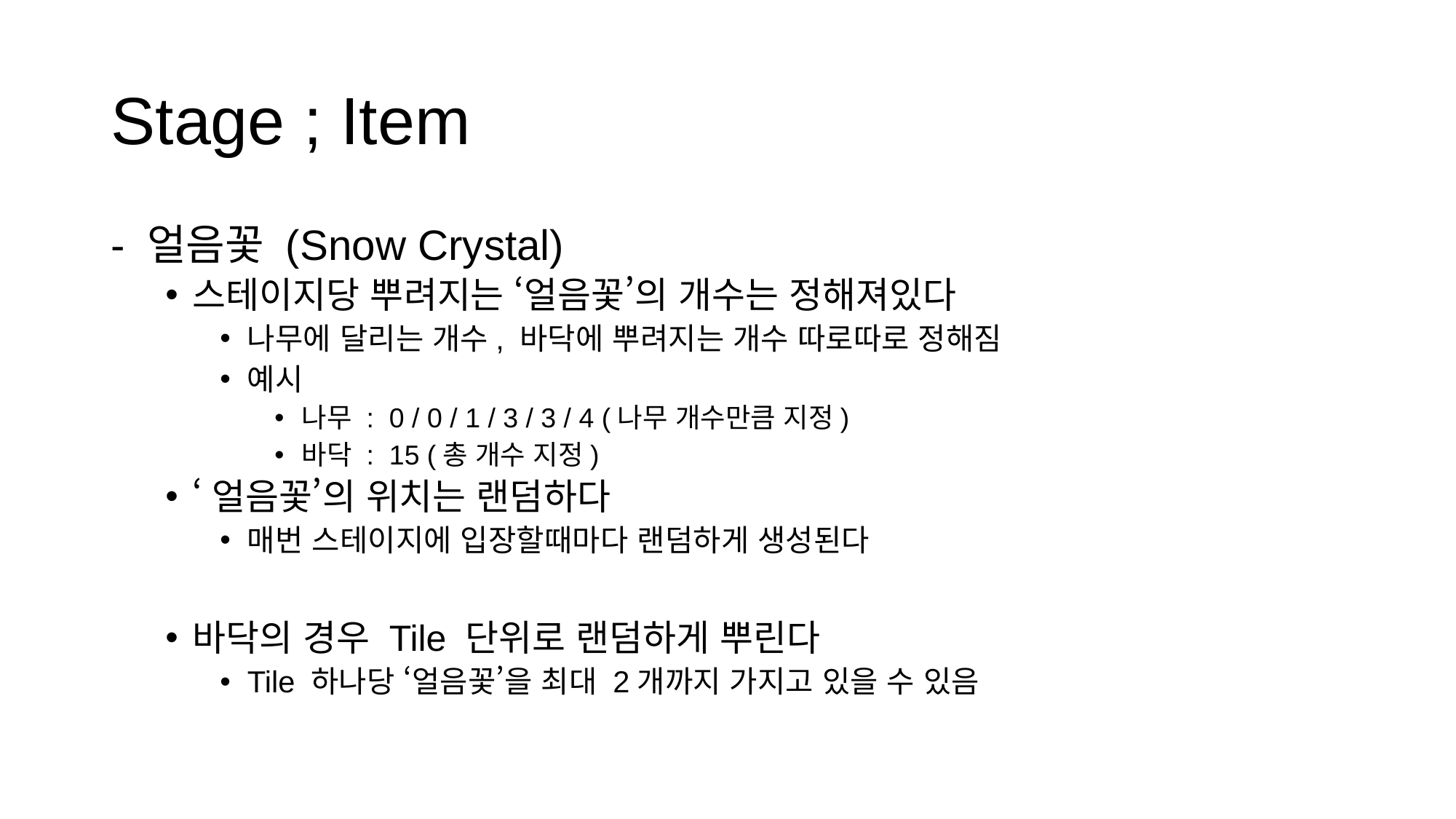

# Stage ; Item
- 얼음꽃 (Snow Crystal)
스테이지당 뿌려지는 ‘얼음꽃’의 개수는 정해져있다
나무에 달리는 개수, 바닥에 뿌려지는 개수 따로따로 정해짐
예시
나무 :  0 / 0 / 1 / 3 / 3 / 4 (나무 개수만큼 지정)
바닥 :  15 (총 개수 지정)
‘얼음꽃’의 위치는 랜덤하다
매번 스테이지에 입장할때마다 랜덤하게 생성된다

바닥의 경우 Tile 단위로 랜덤하게 뿌린다
Tile 하나당 ‘얼음꽃’을 최대 2개까지 가지고 있을 수 있음